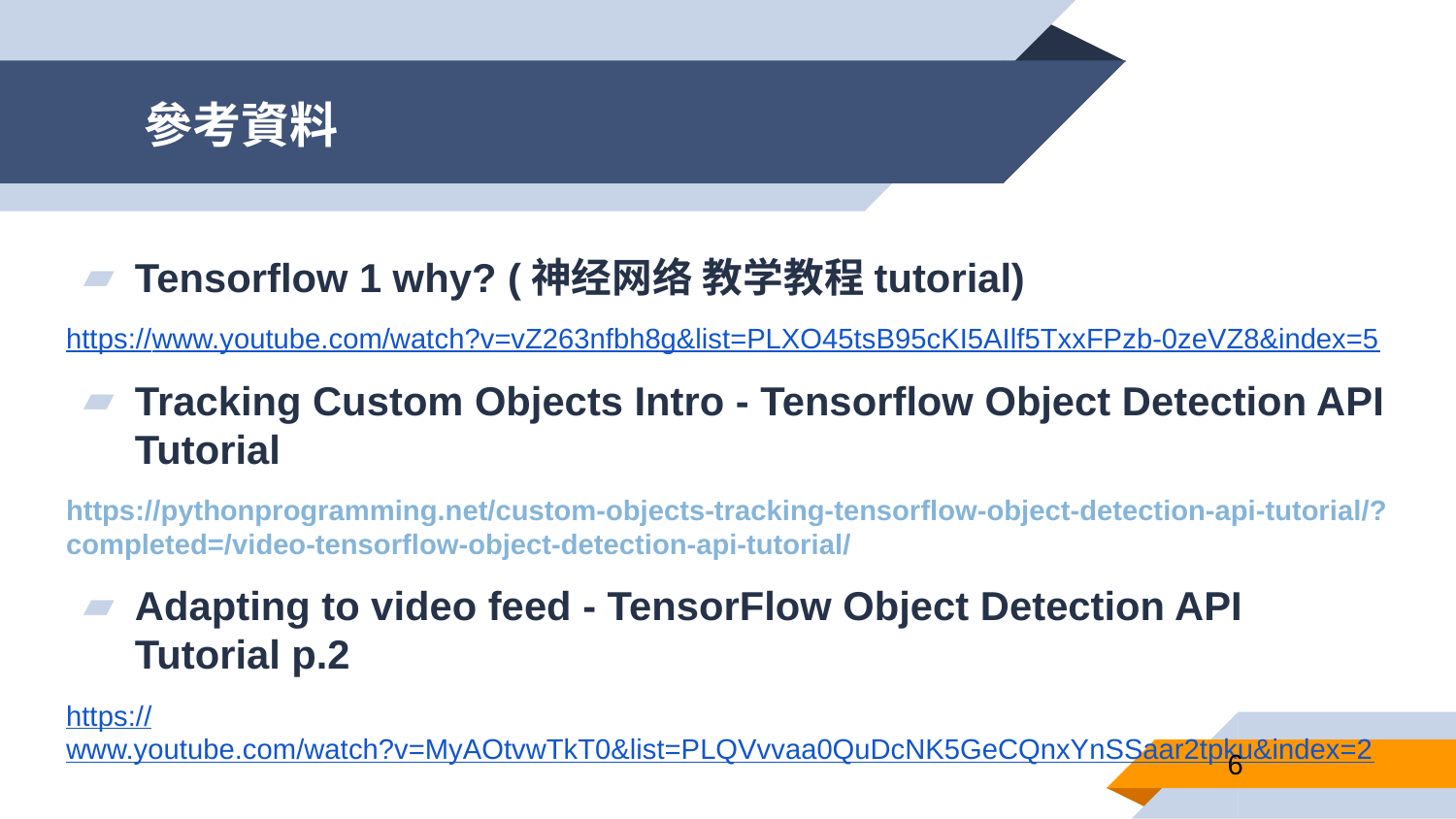

# 參考資料
Tensorflow 1 why? (神经网络 教学教程tutorial)
https://www.youtube.com/watch?v=vZ263nfbh8g&list=PLXO45tsB95cKI5AIlf5TxxFPzb-0zeVZ8&index=5
Tracking Custom Objects Intro - Tensorflow Object Detection API Tutorial
https://pythonprogramming.net/custom-objects-tracking-tensorflow-object-detection-api-tutorial/?completed=/video-tensorflow-object-detection-api-tutorial/
Adapting to video feed - TensorFlow Object Detection API Tutorial p.2
https://www.youtube.com/watch?v=MyAOtvwTkT0&list=PLQVvvaa0QuDcNK5GeCQnxYnSSaar2tpku&index=2

6